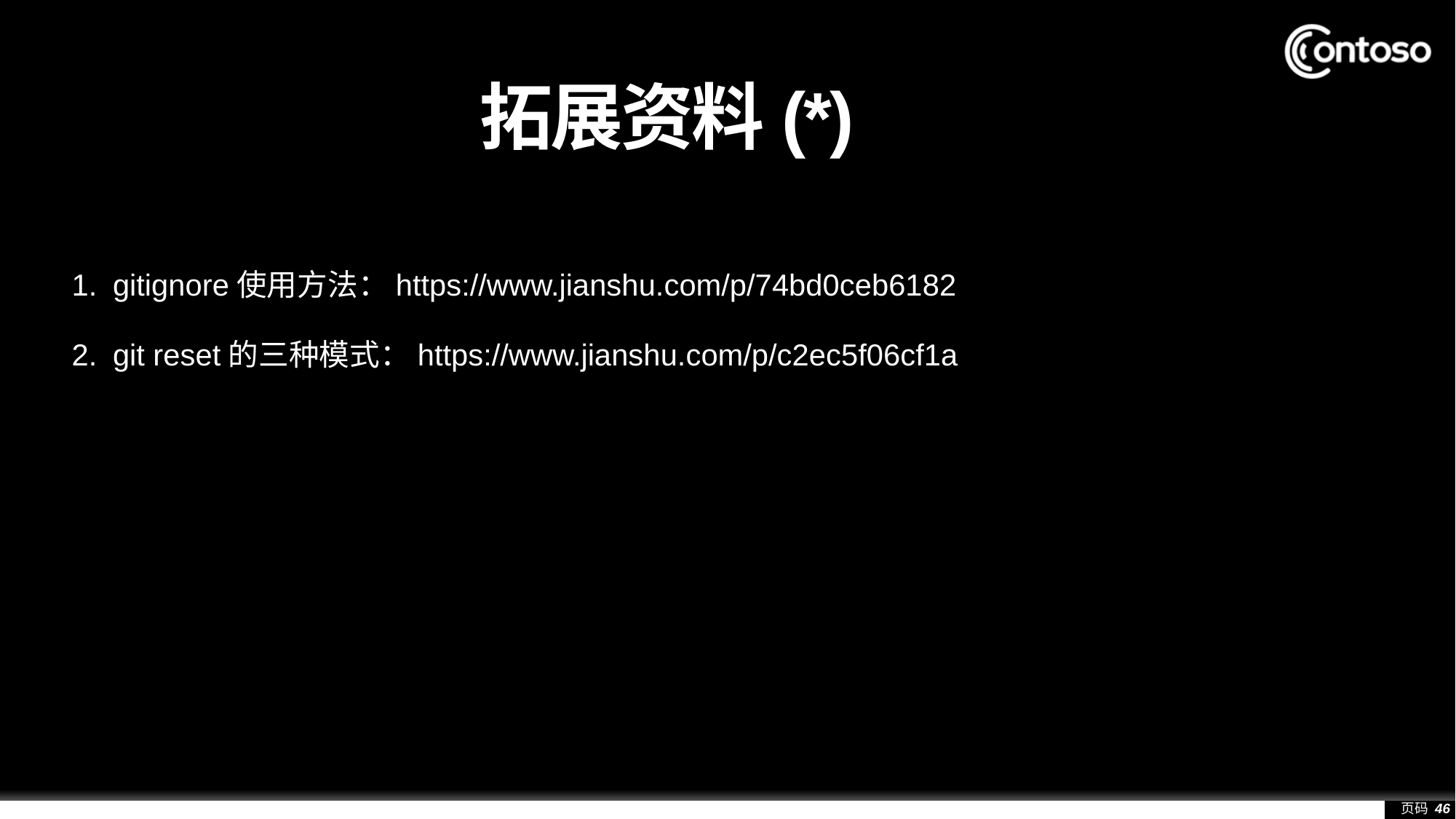

# 拓展资料(*)
gitignore使用方法：https://www.jianshu.com/p/74bd0ceb6182
git reset的三种模式：https://www.jianshu.com/p/c2ec5f06cf1a

页码 46